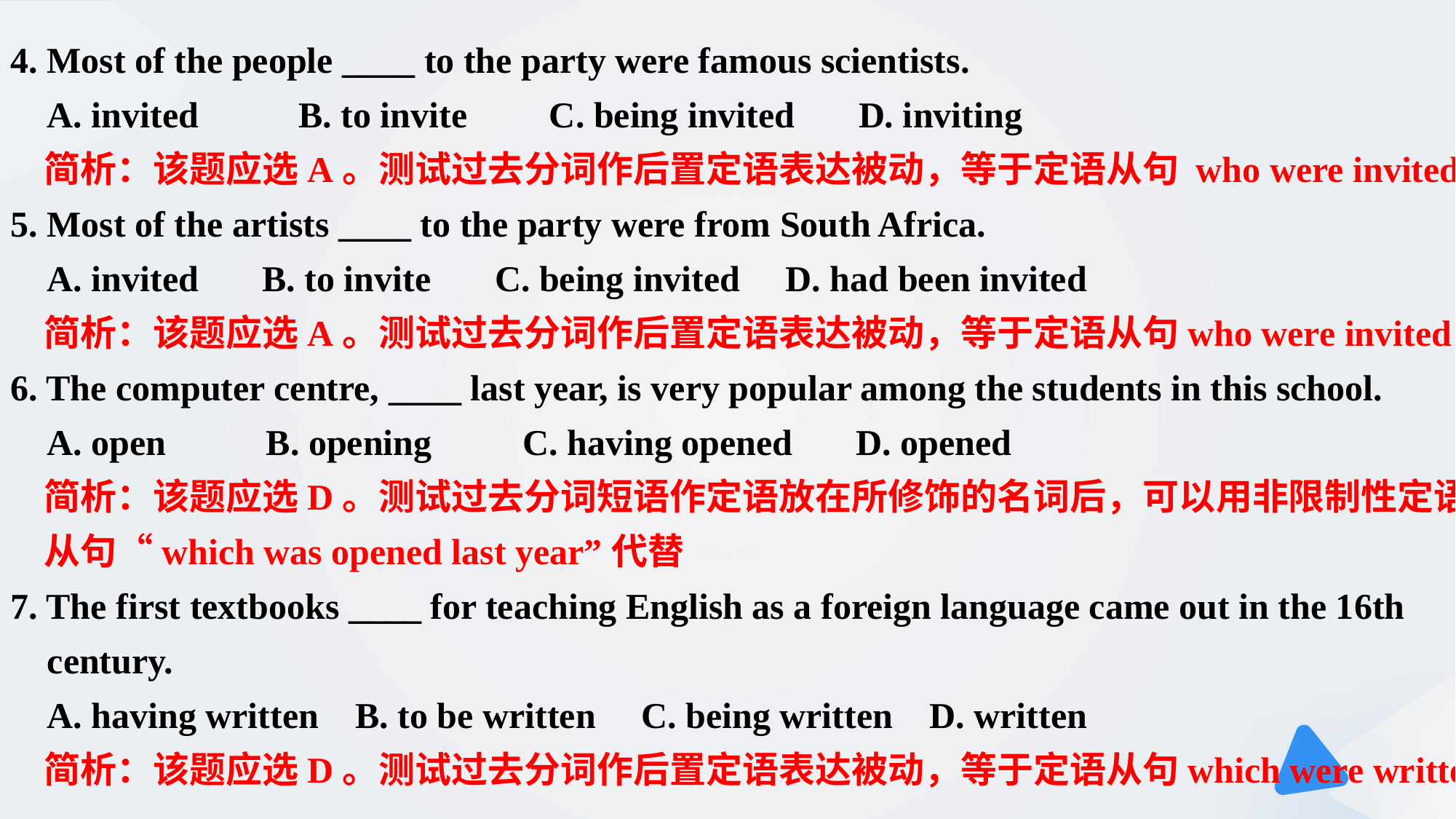

4. Most of the people ____ to the party were famous scientists.
    A. invited           B. to invite         C. being invited       D. inviting
   简析：该题应选A。测试过去分词作后置定语表达被动，等于定语从句 who were invited
5. Most of the artists ____ to the party were from South Africa.
    A. invited       B. to invite       C. being invited     D. had been invited
   简析：该题应选A。测试过去分词作后置定语表达被动，等于定语从句who were invited
6. The computer centre, ____ last year, is very popular among the students in this school.
    A. open           B. opening          C. having opened       D. opened
   简析：该题应选D。测试过去分词短语作定语放在所修饰的名词后，可以用非限制性定语
   从句“which was opened last year”代替
7. The first textbooks ____ for teaching English as a foreign language came out in the 16th
    century.
    A. having written    B. to be written     C. being written    D. written
   简析：该题应选D。测试过去分词作后置定语表达被动，等于定语从句which were written